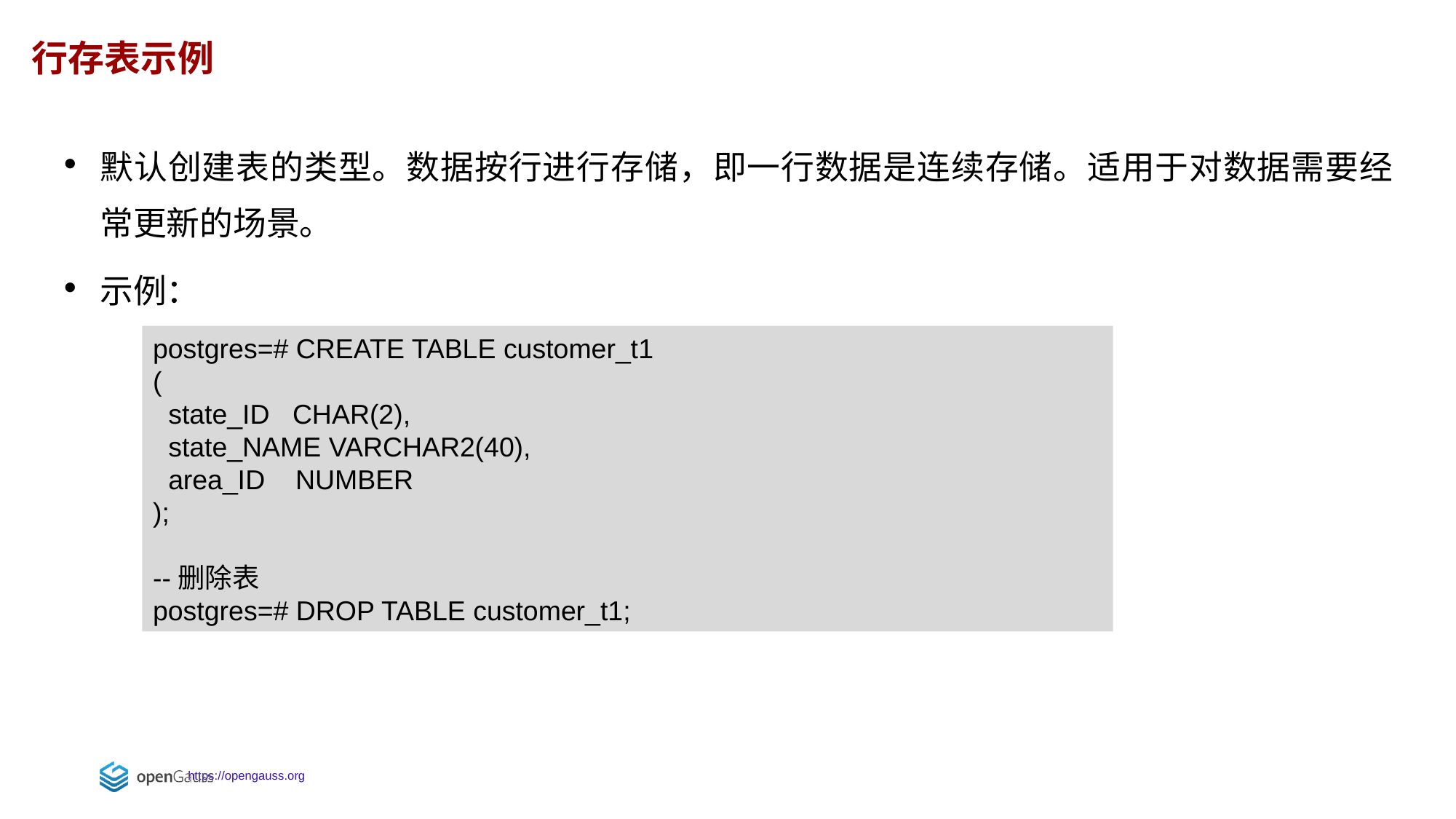

行存表示例
默认创建表的类型。数据按行进行存储，即一行数据是连续存储。适用于对数据需要经常更新的场景。
示例：

postgres=# CREATE TABLE customer_t1
(
  state_ID   CHAR(2),
  state_NAME VARCHAR2(40),
  area_ID    NUMBER
);

--删除表
postgres=# DROP TABLE customer_t1;